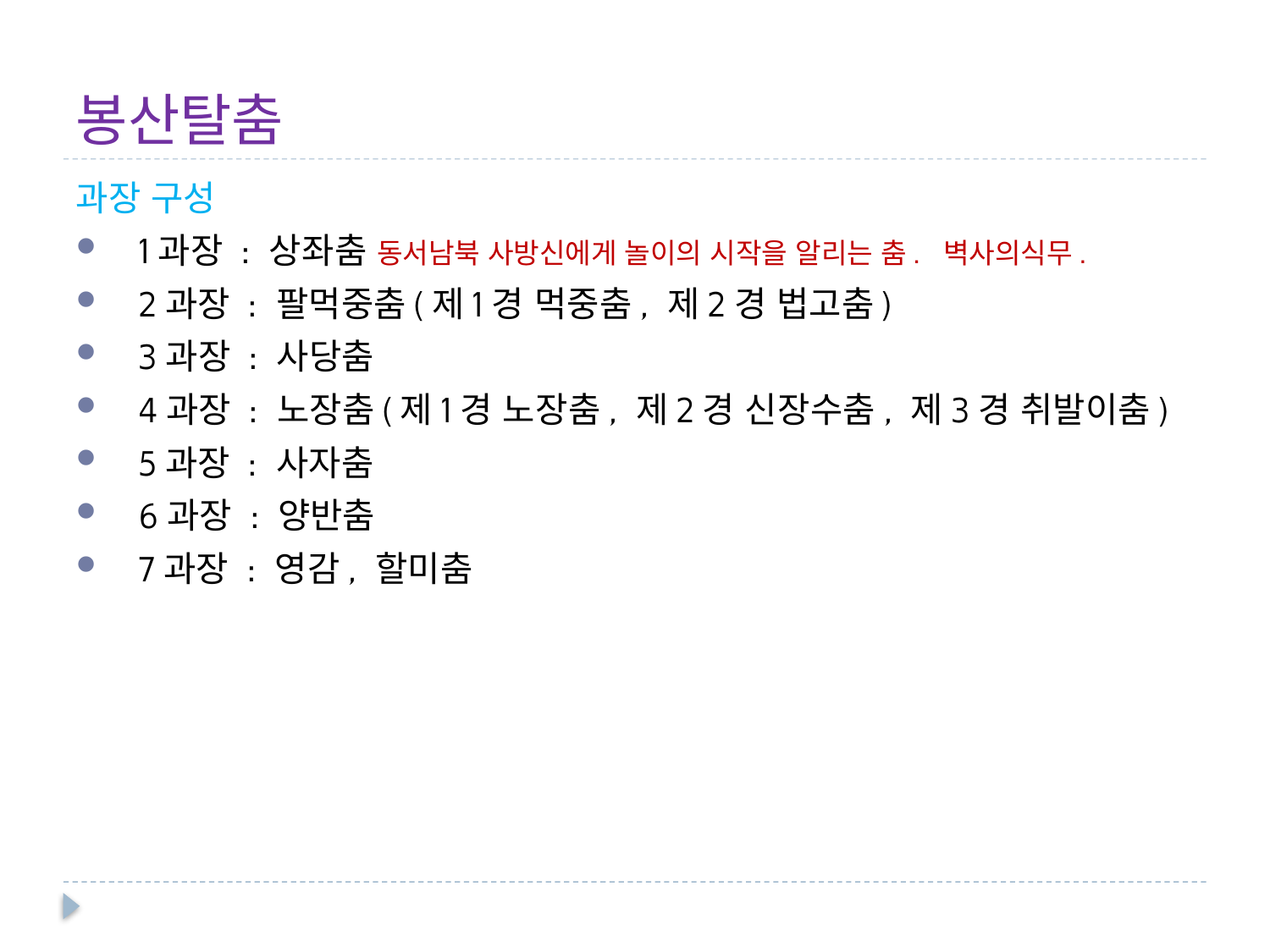

# 봉산탈춤
과장 구성
1과장 : 상좌춤 동서남북 사방신에게 놀이의 시작을 알리는 춤.  벽사의식무.
2과장 : 팔먹중춤(제1경 먹중춤, 제2경 법고춤)
3과장 : 사당춤
4과장 : 노장춤(제1경 노장춤, 제2경 신장수춤, 제3경 취발이춤)
5과장 : 사자춤
6과장 : 양반춤
7과장 : 영감, 할미춤